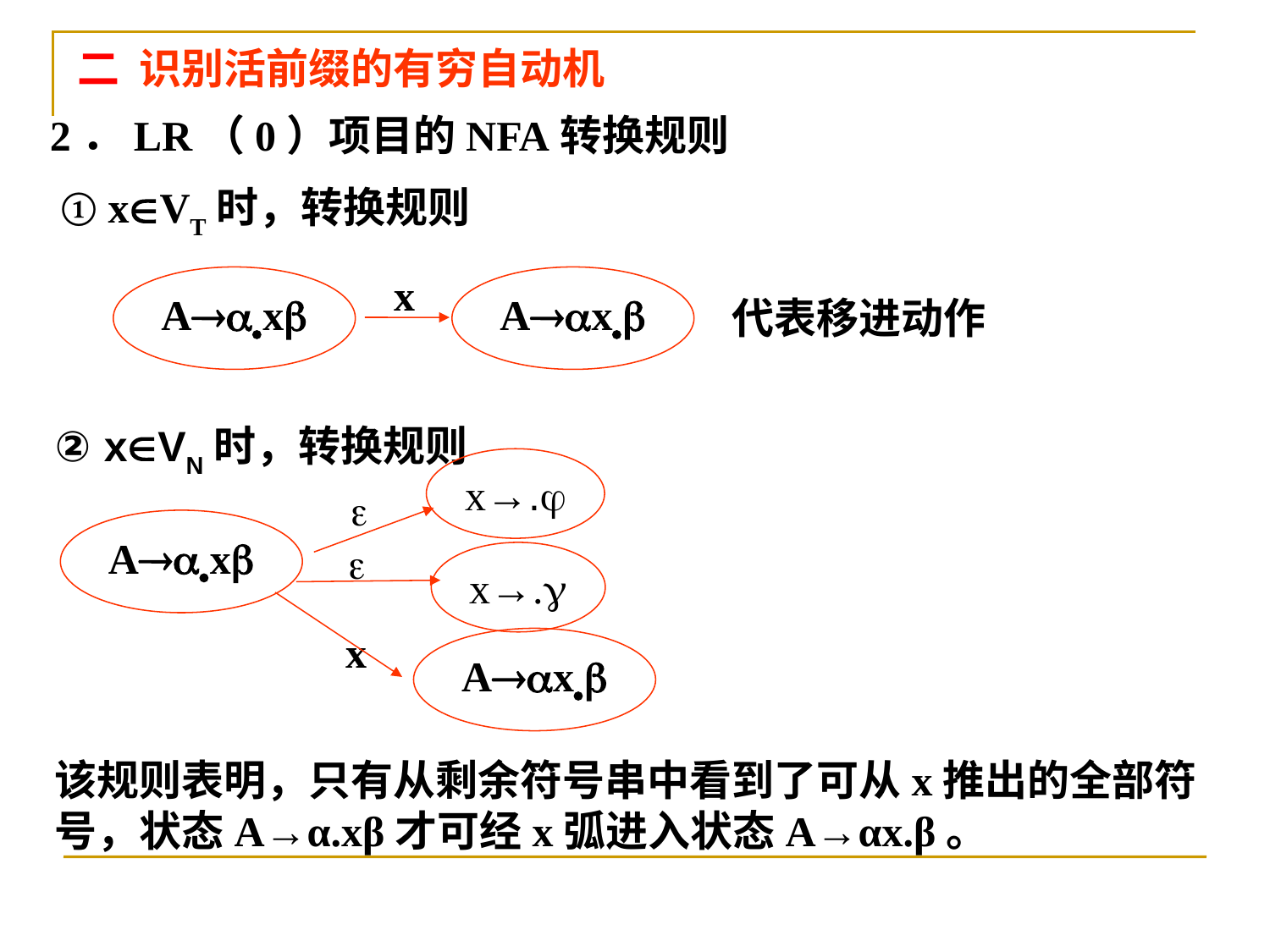

二  识别活前缀的有穷自动机
2．LR（0）项目的NFA转换规则
 ① x∈VT时，转换规则
x
A→α•xβ
A→αx•β

代表移进动作
② x∈VN时，转换规则
x→.ϕ
ε

A→α•xβ
ε
x→.γ

x
A→αx•β
该规则表明，只有从剩余符号串中看到了可从x推出的全部符号，状态A→α.xβ才可经x弧进入状态A→αx.β。
58